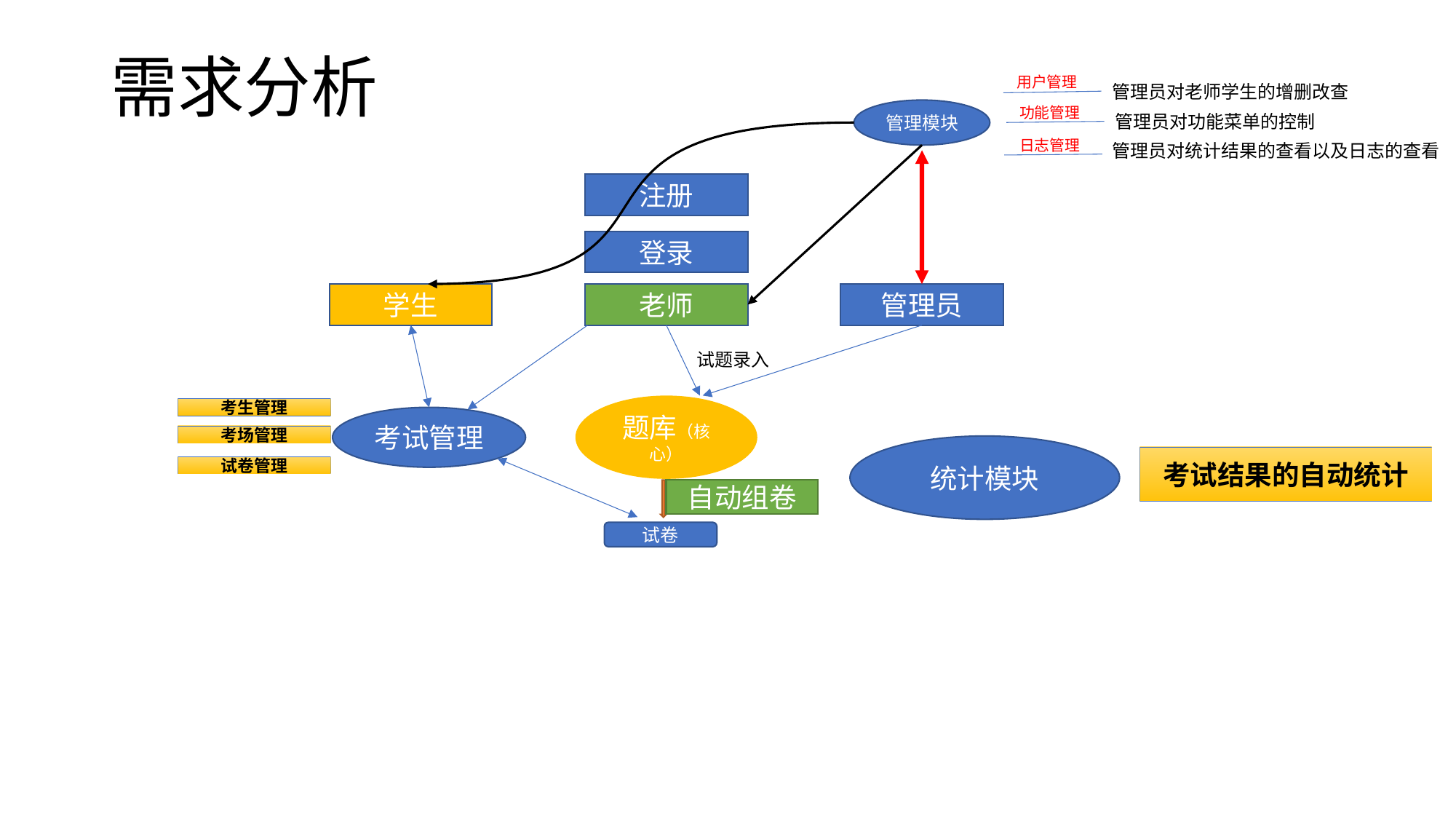

# 需求分析
用户管理
管理员对老师学生的增删改查
功能管理
管理模块
管理员对功能菜单的控制
日志管理
管理员对统计结果的查看以及日志的查看
注册
登录
学生
老师
管理员
试题录入
题库（核心）
考生管理
考试管理
考场管理
统计模块
考试结果的自动统计
试卷管理

自动组卷
试卷